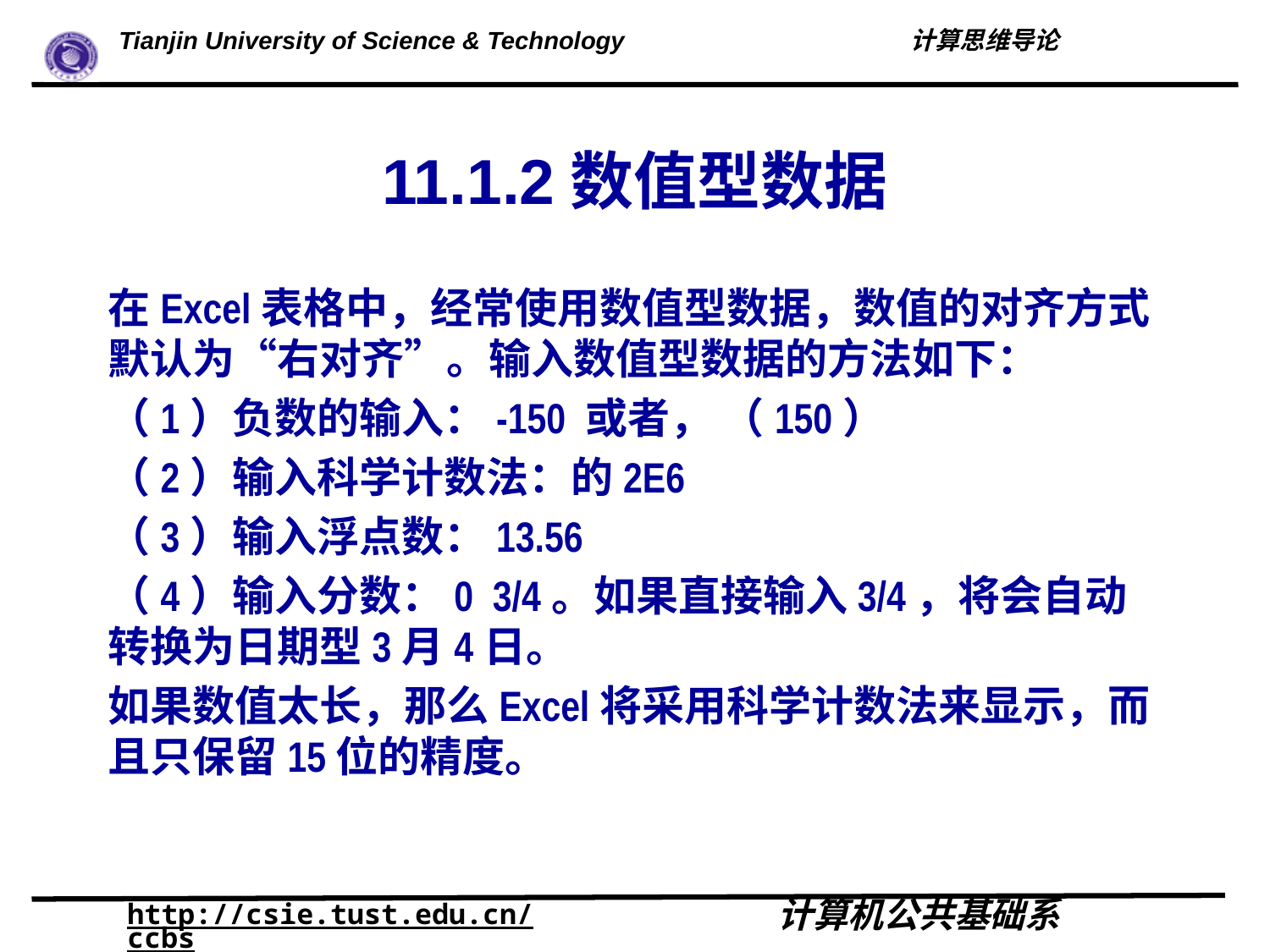

# 11.1.2数值型数据
在Excel表格中，经常使用数值型数据，数值的对齐方式默认为“右对齐”。输入数值型数据的方法如下：
（1）负数的输入：-150 或者， （150）
（2）输入科学计数法：的2E6
（3）输入浮点数：13.56
（4）输入分数：0  3/4。如果直接输入3/4，将会自动转换为日期型3月4日。
如果数值太长，那么Excel将采用科学计数法来显示，而且只保留15位的精度。